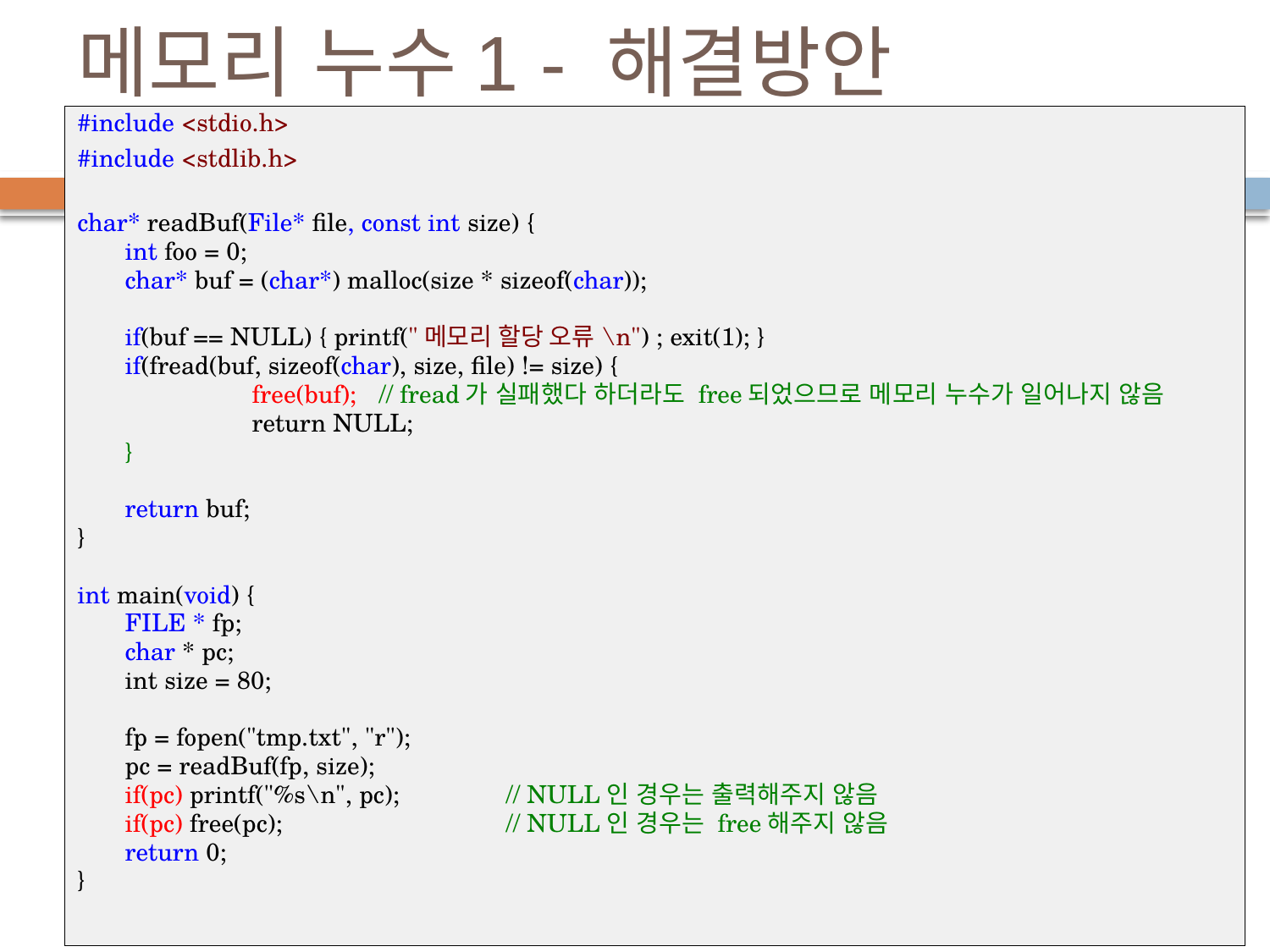

# 메모리 누수1 - 해결방안
#include <stdio.h>
#include <stdlib.h>

char* readBuf(File* file, const int size) {
	int foo = 0;
	char* buf = (char*) malloc(size * sizeof(char));

	if(buf == NULL) { printf("메모리 할당 오류\n") ; exit(1); }
	if(fread(buf, sizeof(char), size, file) != size) {
		free(buf);	// fread가 실패했다 하더라도 free되었으므로 메모리 누수가 일어나지 않음
		return NULL;
	}

	return buf;
}

int main(void) {
	FILE * fp;
	char * pc;
	int size = 80;

	fp = fopen("tmp.txt", "r");
	pc = readBuf(fp, size);
	if(pc) printf("%s\n", pc);	// NULL인 경우는 출력해주지 않음
	if(pc) free(pc);		// NULL인 경우는 free해주지 않음
	return 0;
}